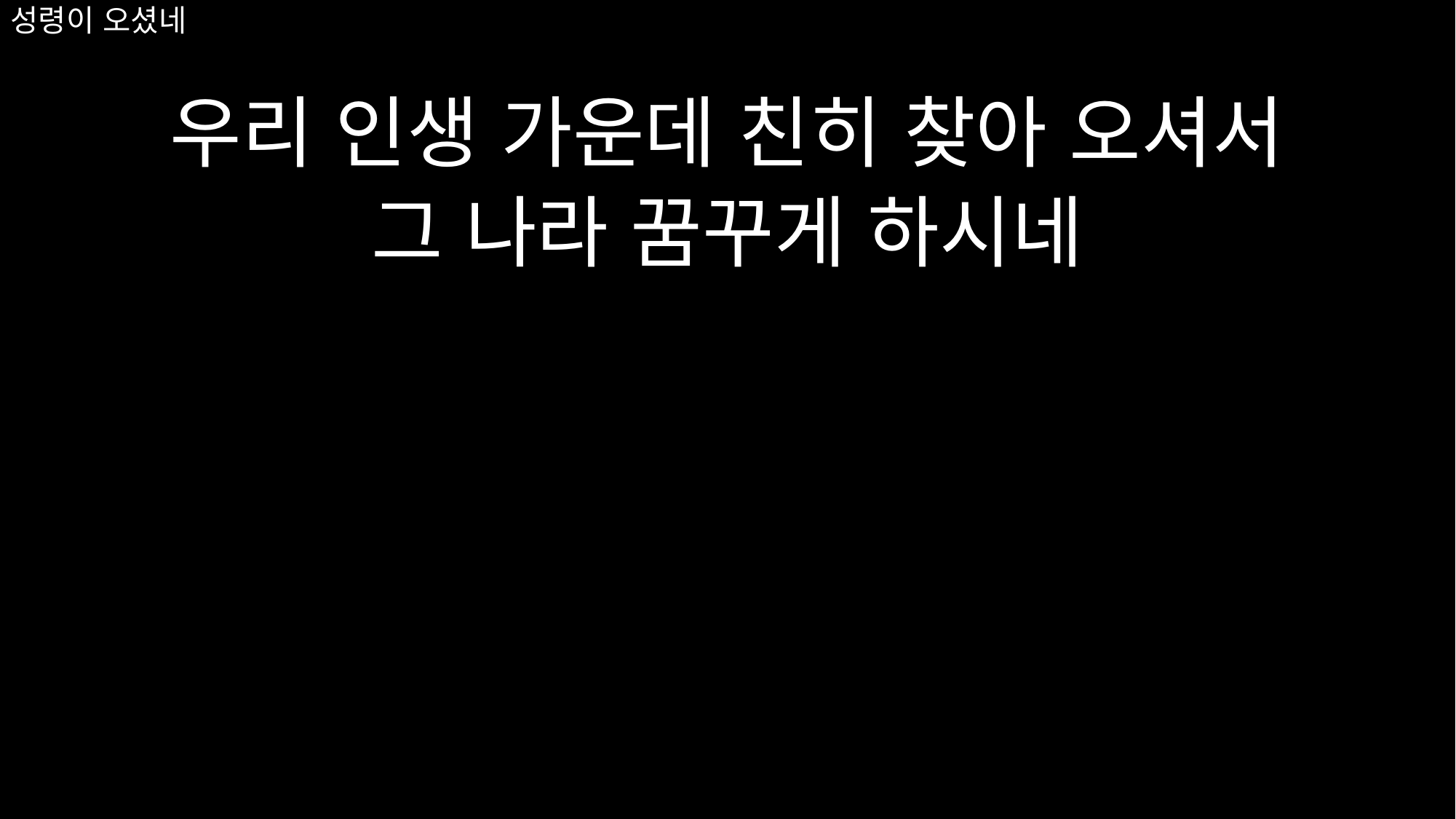

# 성령이 오셨네
우리 인생 가운데 친히 찾아 오셔서
그 나라 꿈꾸게 하시네